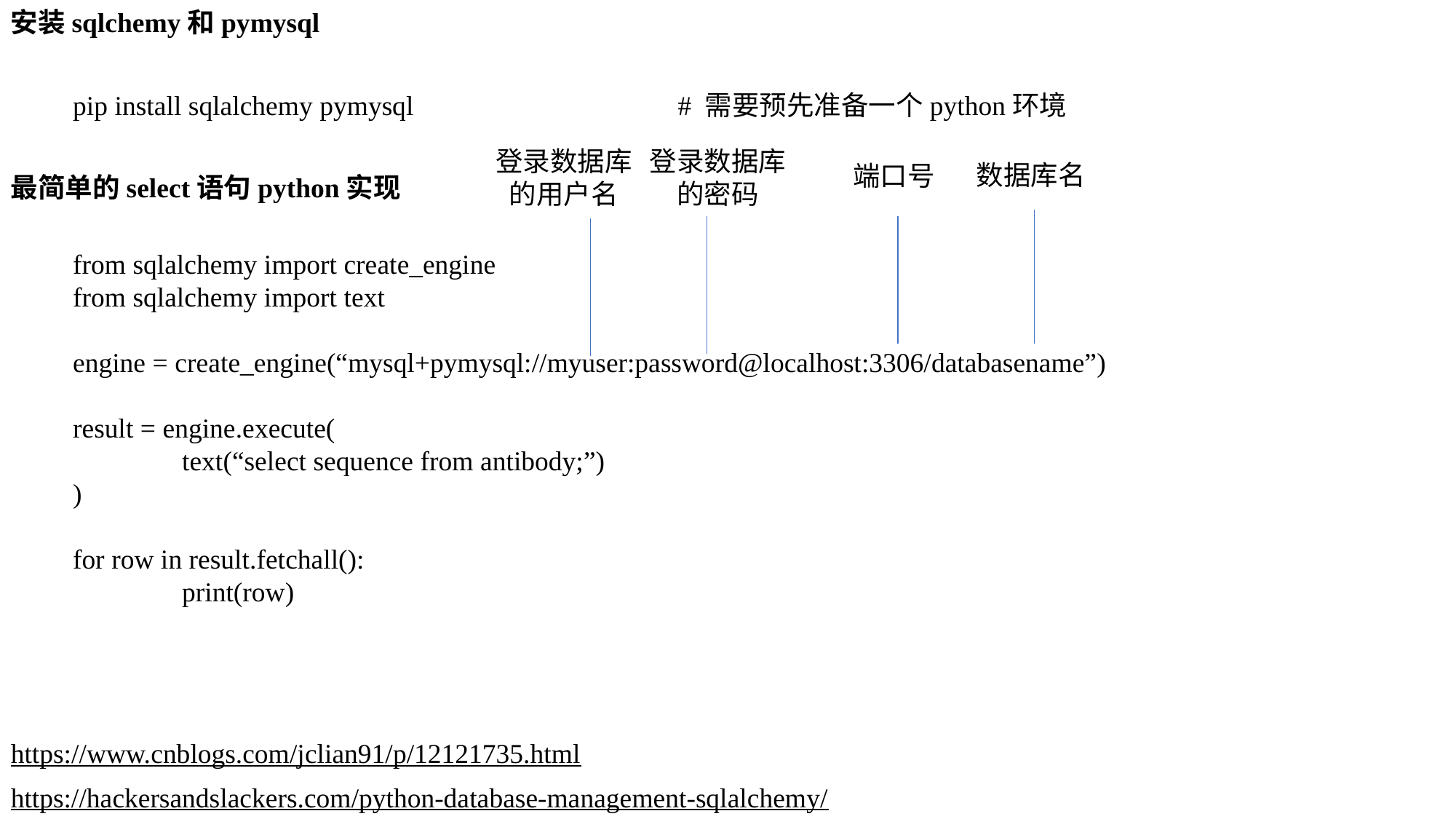

安装sqlchemy和pymysql
pip install sqlalchemy pymysql
# 需要预先准备一个python环境
登录数据库
的用户名
登录数据库
的密码
数据库名
端口号
最简单的select语句python实现
from sqlalchemy import create_engine
from sqlalchemy import text

engine = create_engine(“mysql+pymysql://myuser:password@localhost:3306/databasename”)

result = engine.execute(
	text(“select sequence from antibody;”)
)

for row in result.fetchall():
	print(row)
https://www.cnblogs.com/jclian91/p/12121735.html
https://hackersandslackers.com/python-database-management-sqlalchemy/